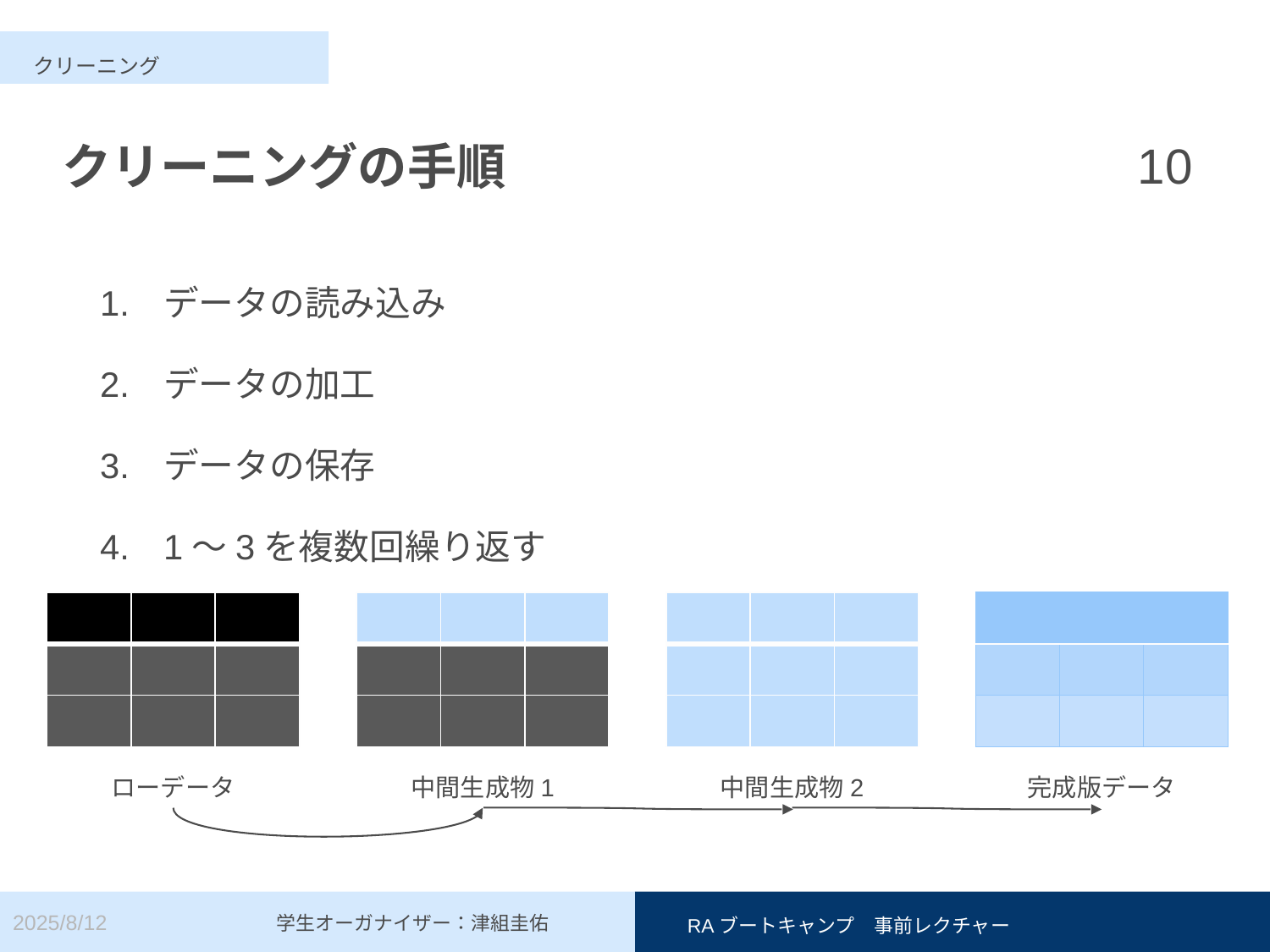

クリーニング
10
# クリーニングの手順
データの読み込み
データの加工
データの保存
1～3を複数回繰り返す
|  |  |  |
| --- | --- | --- |
|  |  |  |
|  |  |  |
|  |  |  |
| --- | --- | --- |
|  |  |  |
|  |  |  |
|  |  |  |
| --- | --- | --- |
|  |  |  |
|  |  |  |
|  |  |  |
| --- | --- | --- |
|  |  |  |
|  |  |  |
ローデータ
中間生成物1
中間生成物2
完成版データ
2025/8/12
　RAブートキャンプ　事前レクチャー